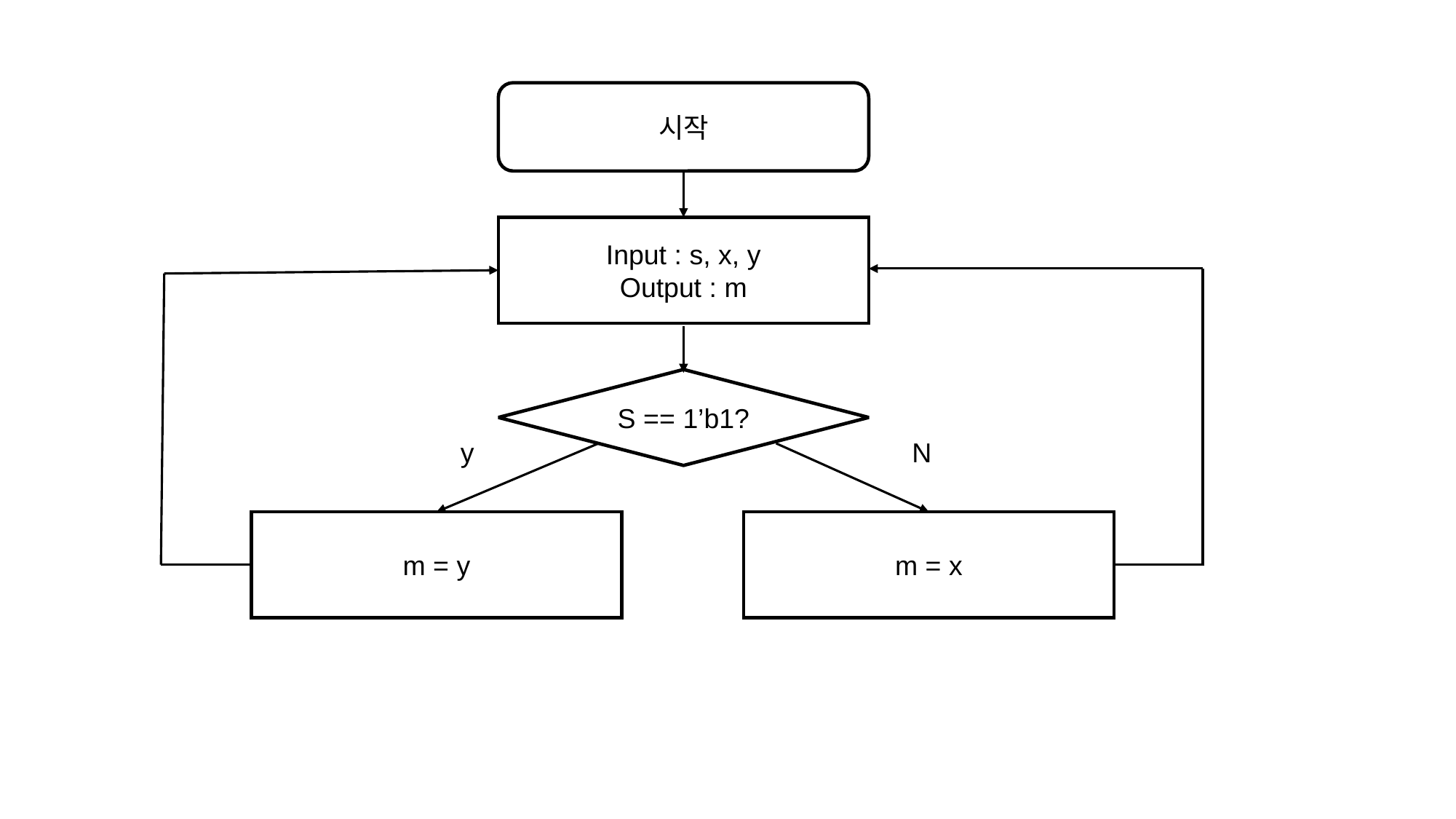

시작
Input : s, x, y
Output : m
S == 1’b1?
y
N
m = y
m = x